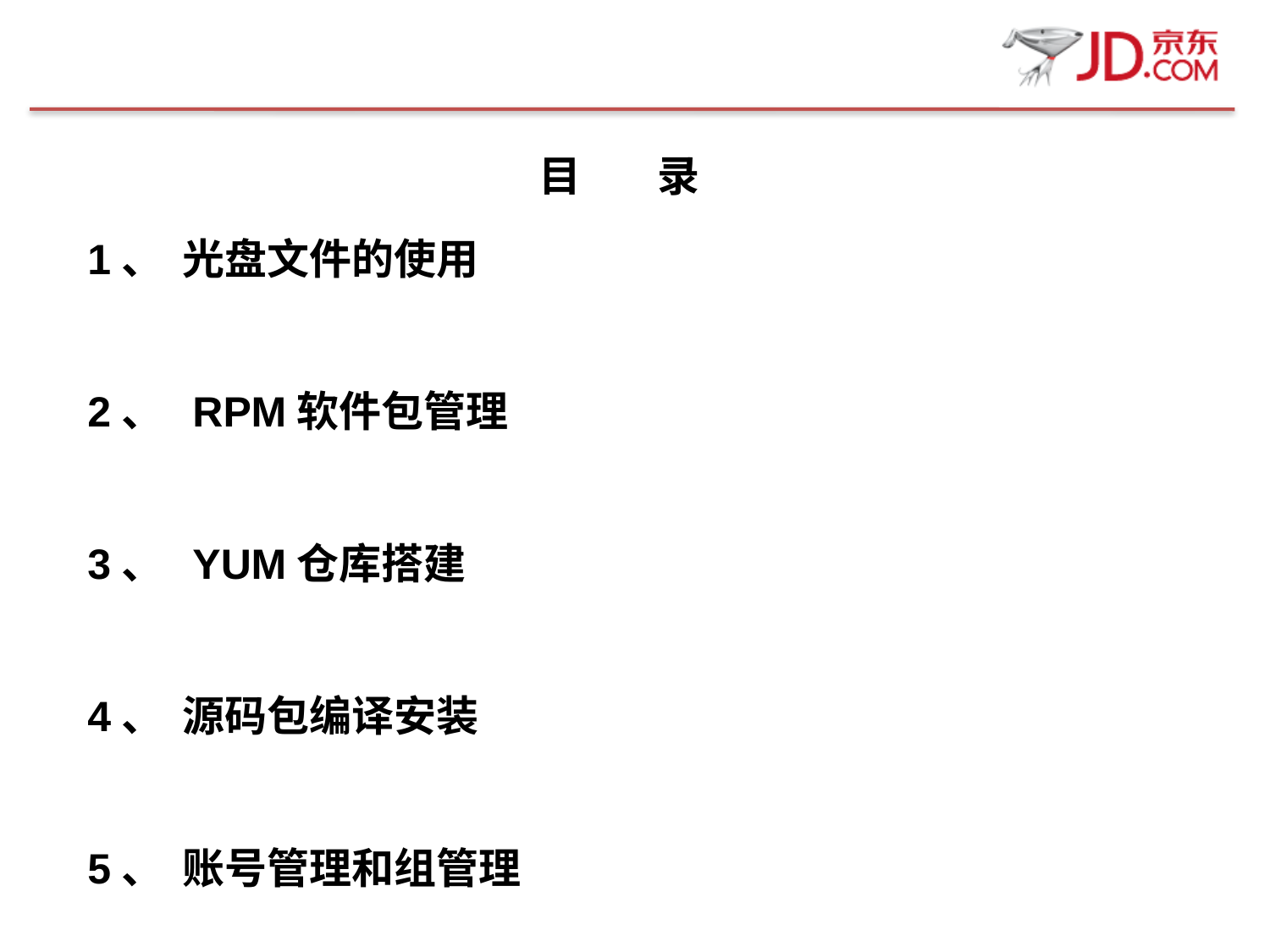

目        录
# 1、  光盘文件的使用 2、  RPM软件包管理 3、  YUM仓库搭建 4、  源码包编译安装 5、  账号管理和组管理